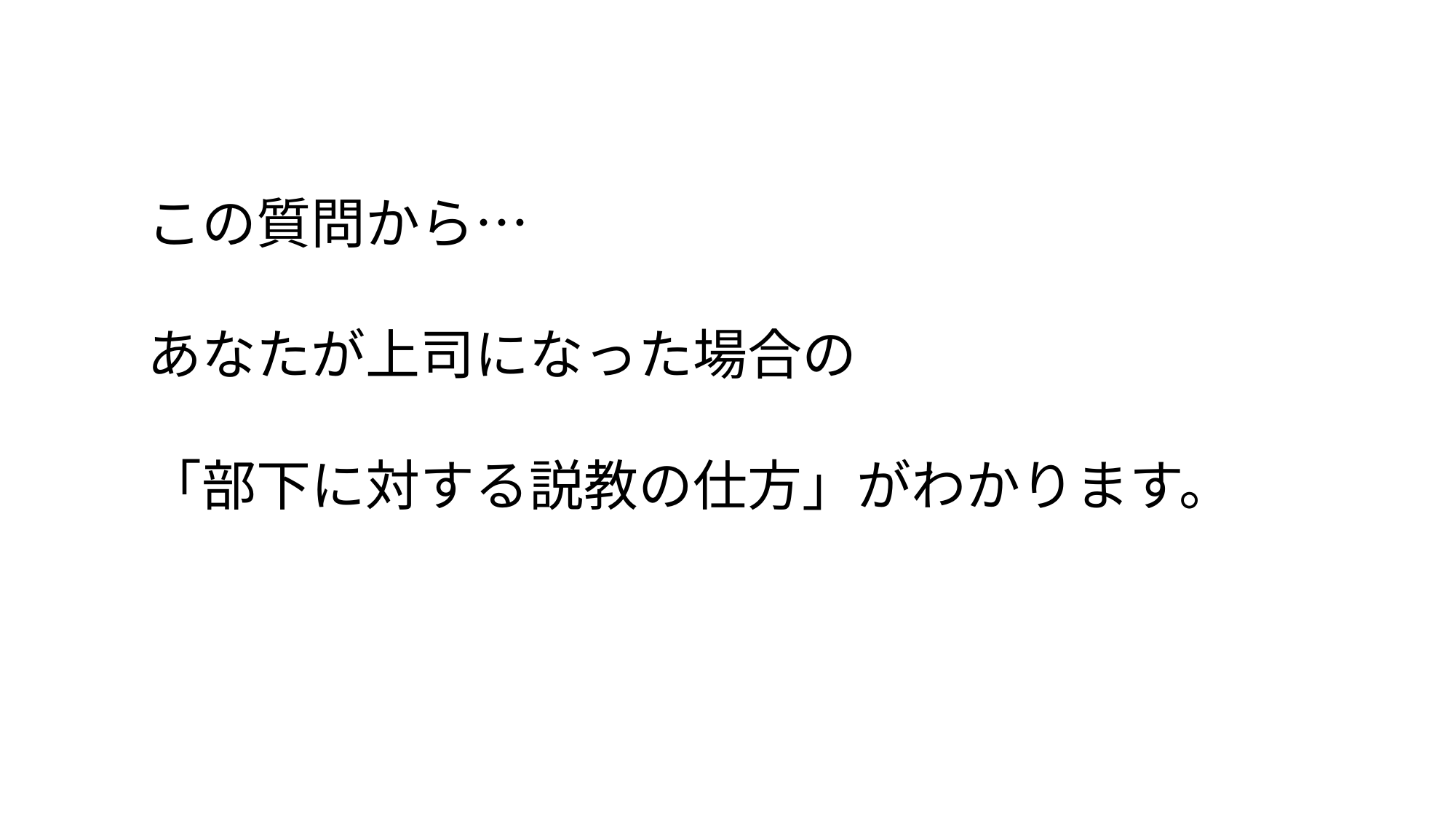

この質問から…

あなたが上司になった場合の

「部下に対する説教の仕方」がわかります。